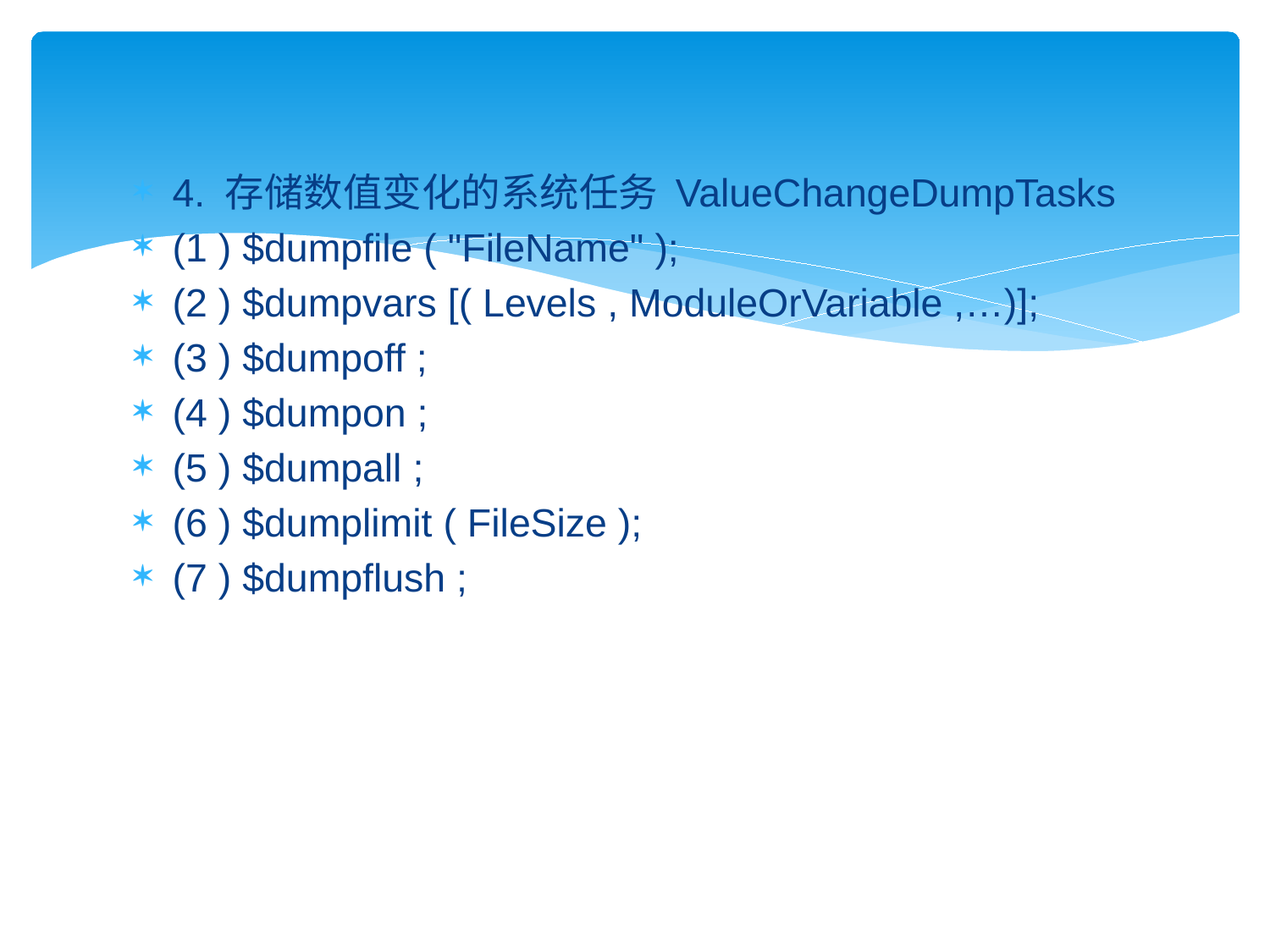

#
4. 存储数值变化的系统任务 ValueChangeDumpTasks
(1 ) $dumpfile ( "FileName" );
(2 ) $dumpvars [( Levels , ModuleOrVariable ,…)];
(3 ) $dumpoff ;
(4 ) $dumpon ;
(5 ) $dumpall ;
(6 ) $dumplimit ( FileSize );
(7 ) $dumpflush ;